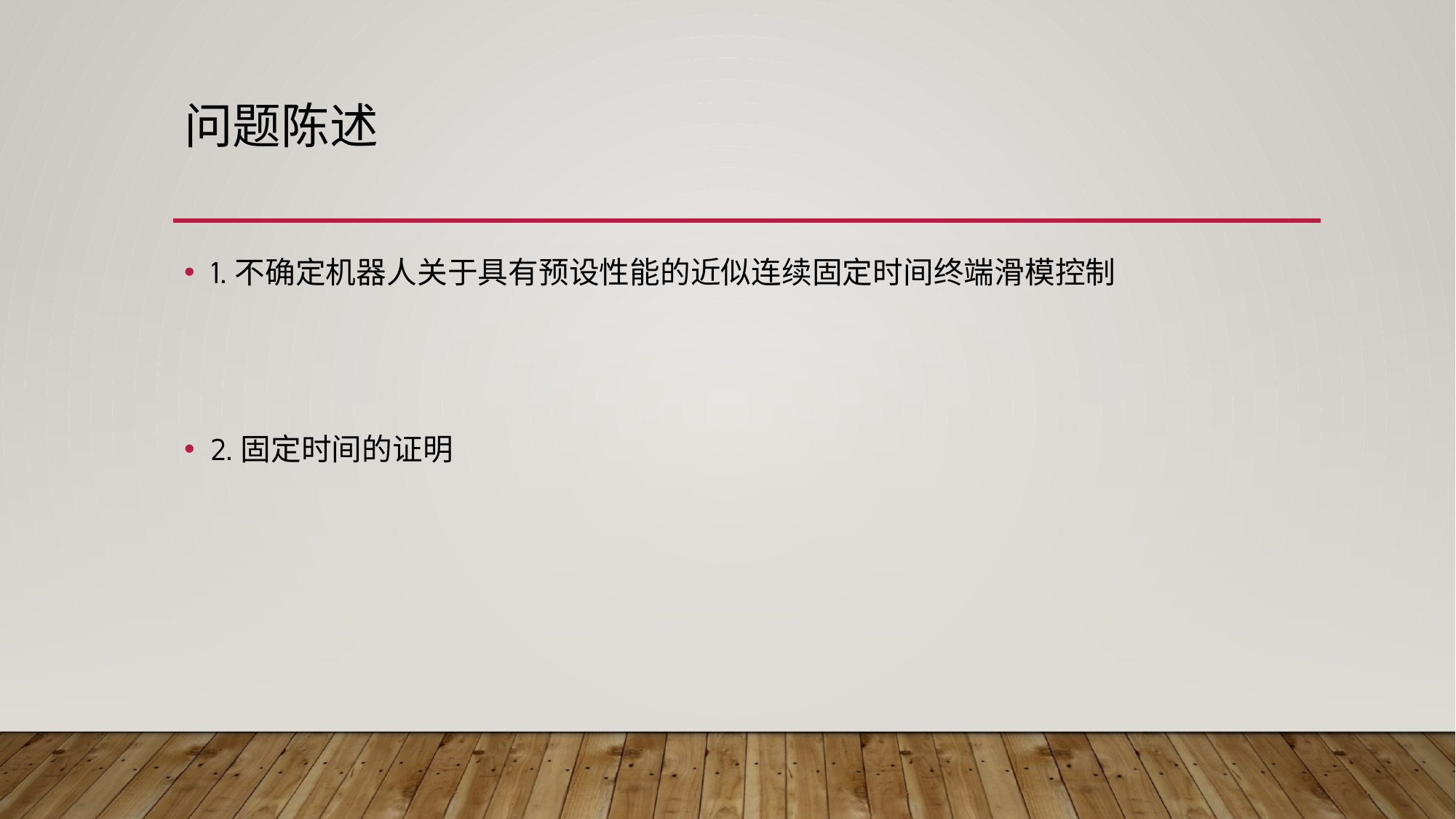

# 问题陈述
1.不确定机器人关于具有预设性能的近似连续固定时间终端滑模控制

2.固定时间的证明